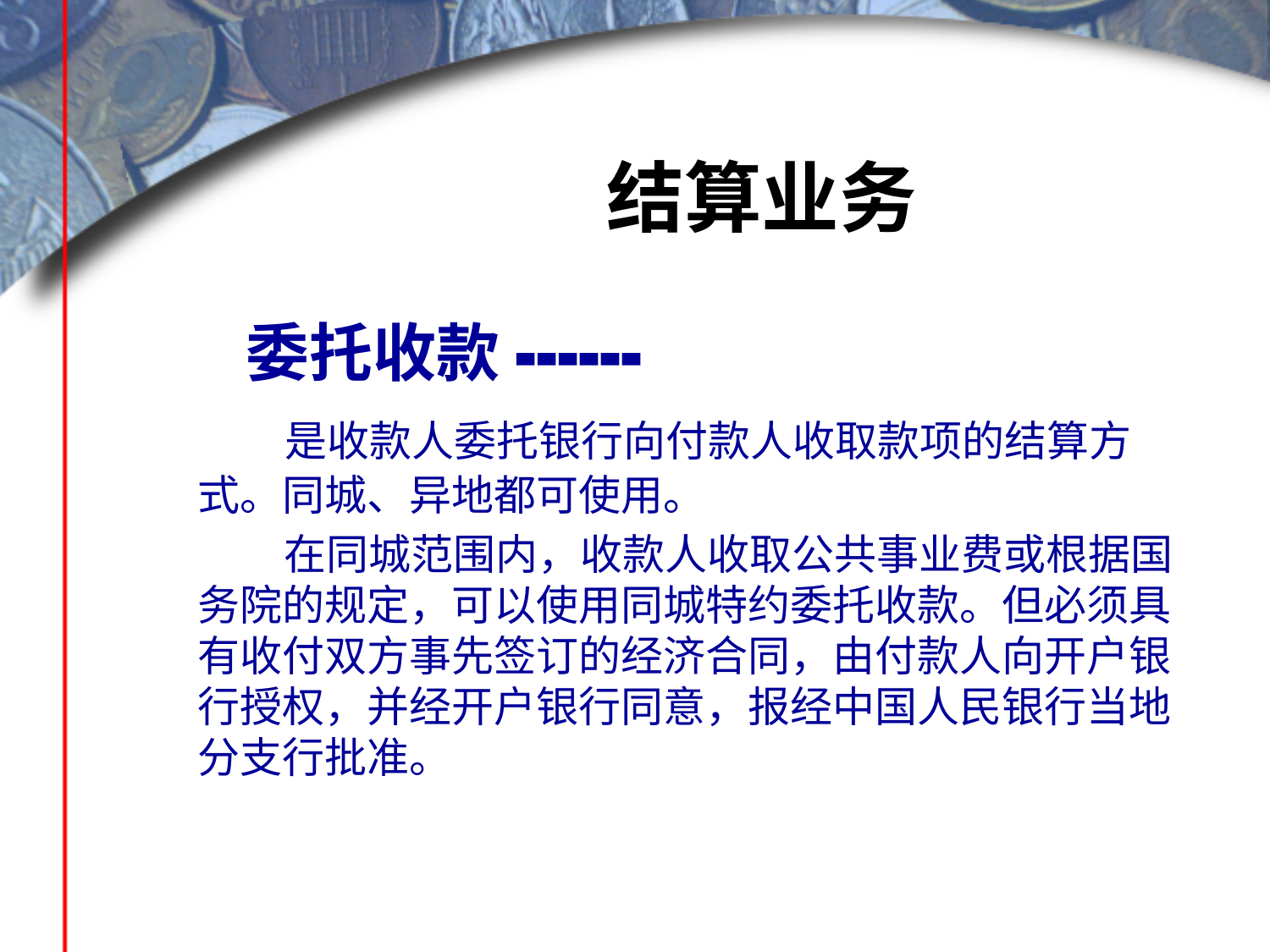

# 结算业务
委托收款------
  是收款人委托银行向付款人收取款项的结算方式。同城、异地都可使用。
   在同城范围内，收款人收取公共事业费或根据国务院的规定，可以使用同城特约委托收款。但必须具有收付双方事先签订的经济合同，由付款人向开户银行授权，并经开户银行同意，报经中国人民银行当地分支行批准。